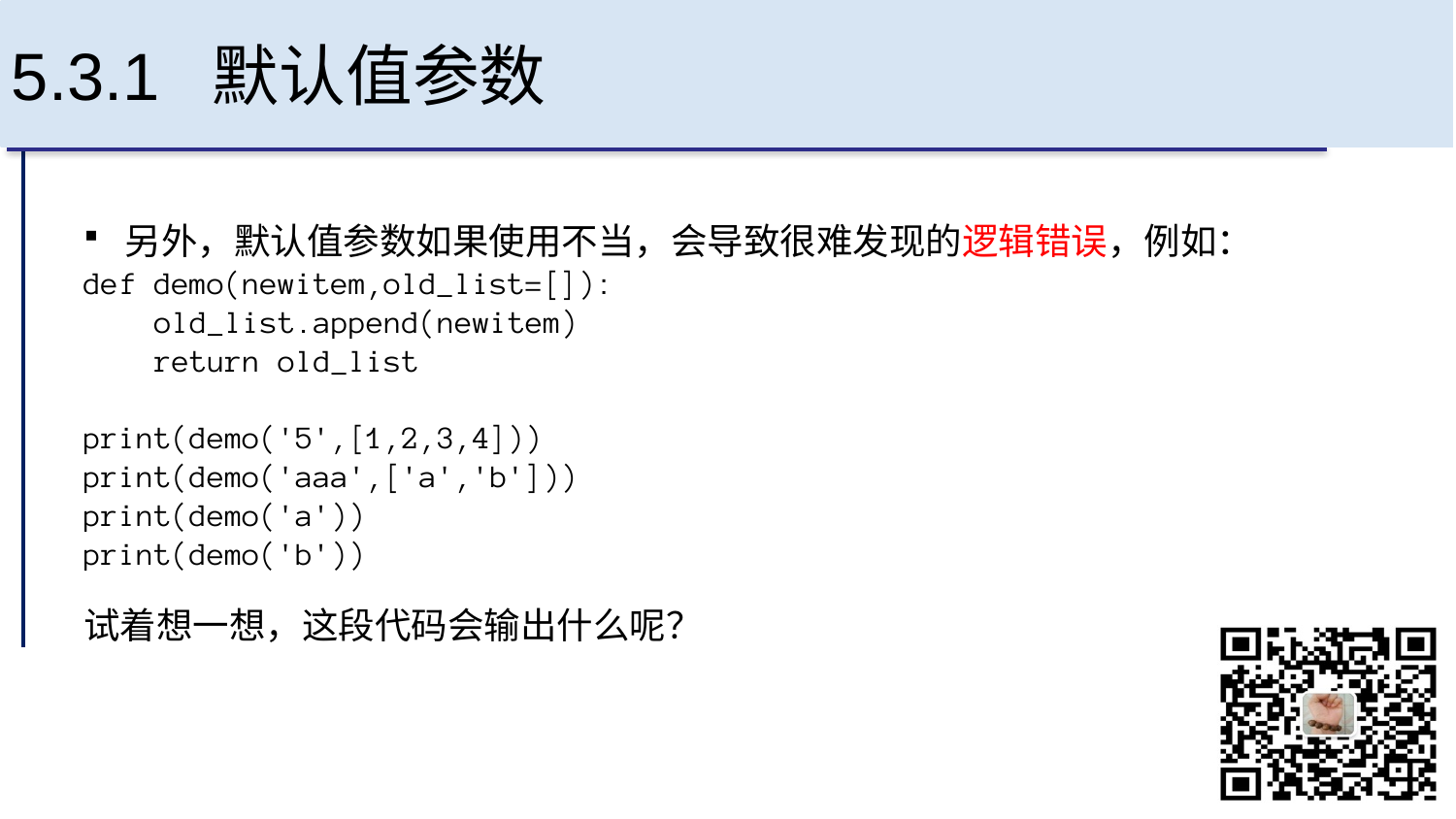

# 5.3.1  默认值参数
另外，默认值参数如果使用不当，会导致很难发现的逻辑错误，例如：
def demo(newitem,old_list=[]):
    old_list.append(newitem)
    return old_list

print(demo('5',[1,2,3,4]))
print(demo('aaa',['a','b']))
print(demo('a'))
print(demo('b'))

试着想一想，这段代码会输出什么呢？